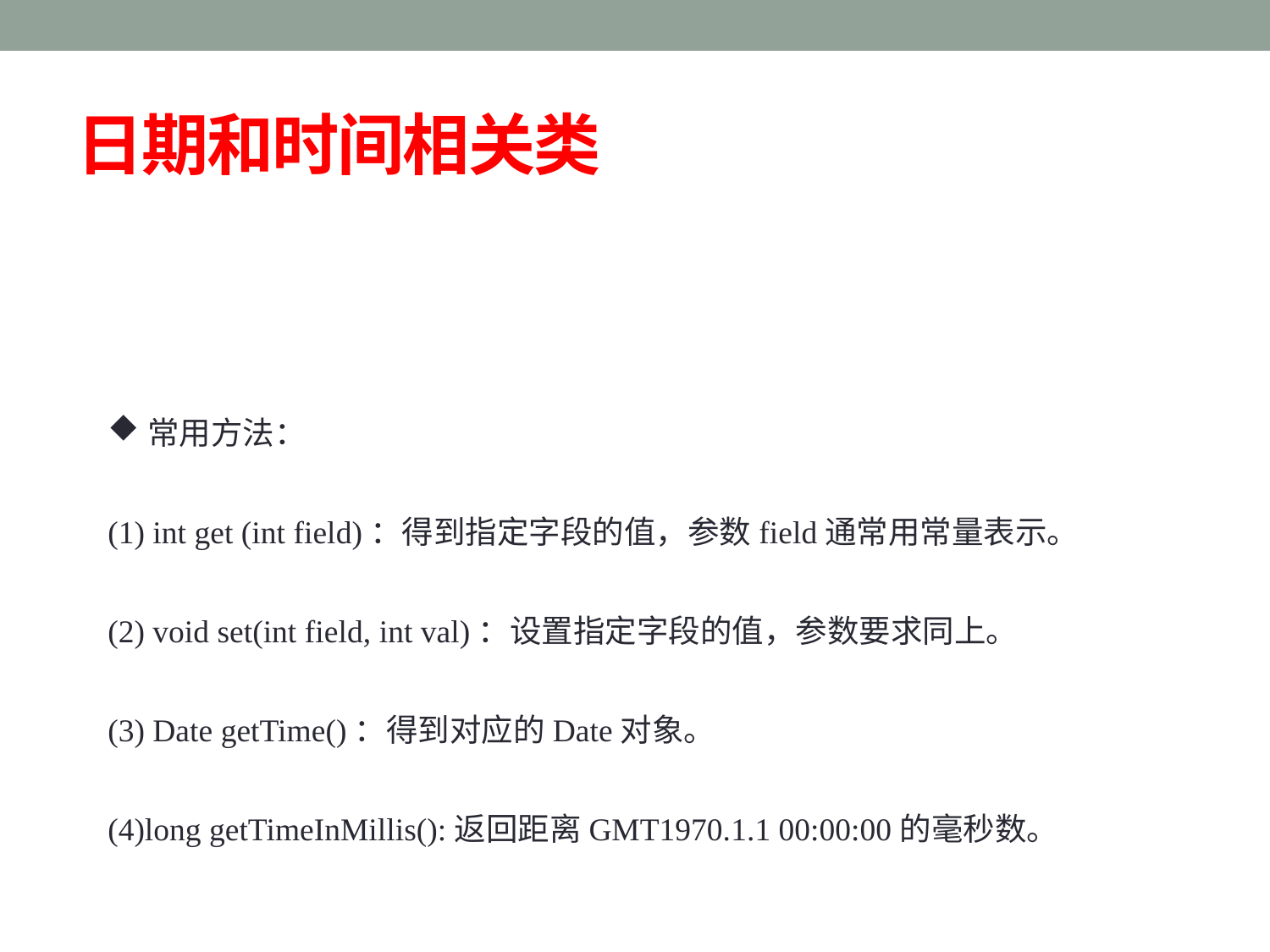

日期和时间相关类
常用方法：
(1) int get (int field)：得到指定字段的值，参数field通常用常量表示。
(2) void set(int field, int val)：设置指定字段的值，参数要求同上。
(3) Date getTime()：得到对应的Date对象。
(4)long getTimeInMillis():返回距离GMT1970.1.1 00:00:00的毫秒数。